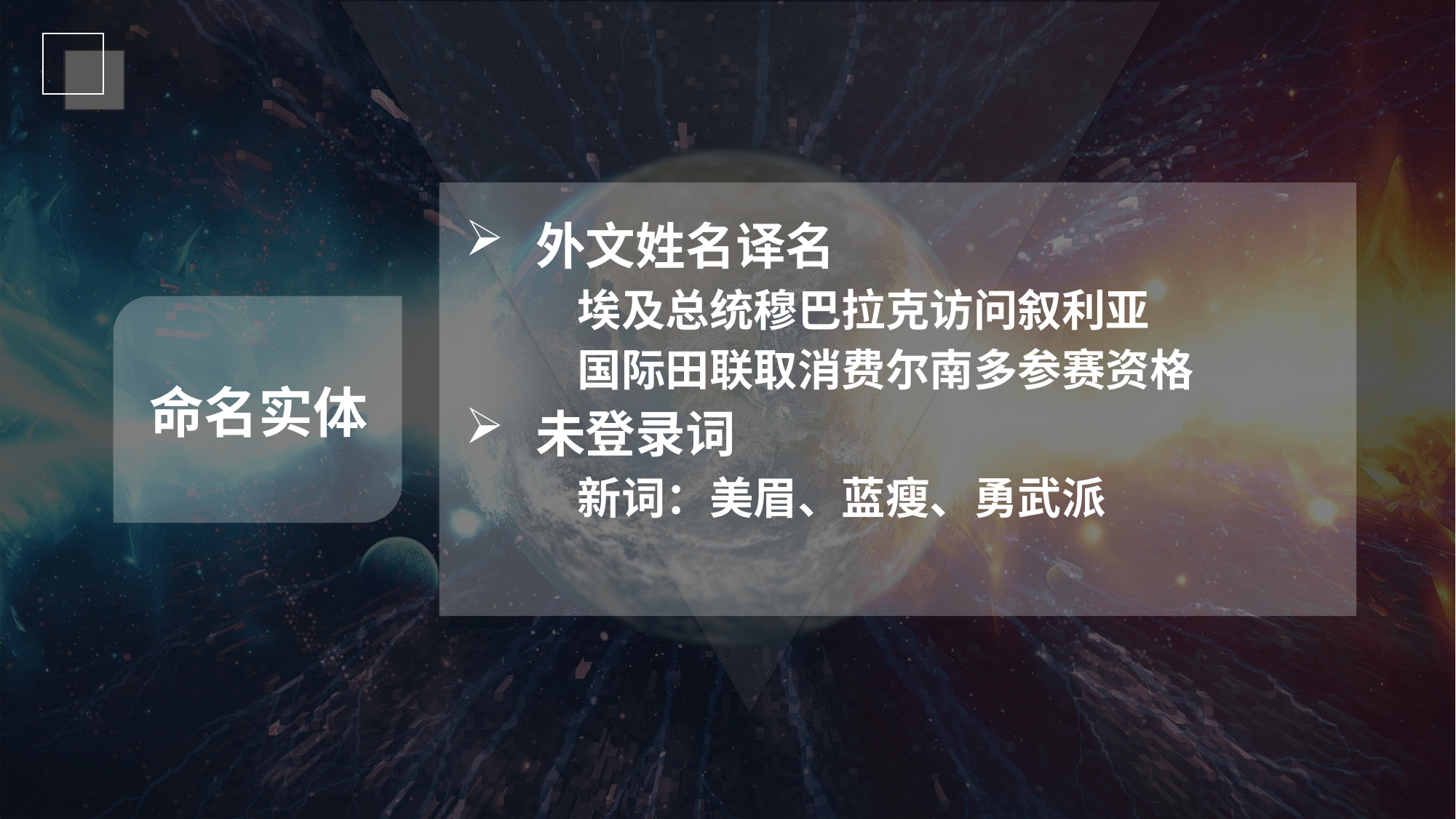

外文姓名译名
埃及总统穆巴拉克访问叙利亚
国际田联取消费尔南多参赛资格
未登录词
新词：美眉、蓝瘦、勇武派

命名实体